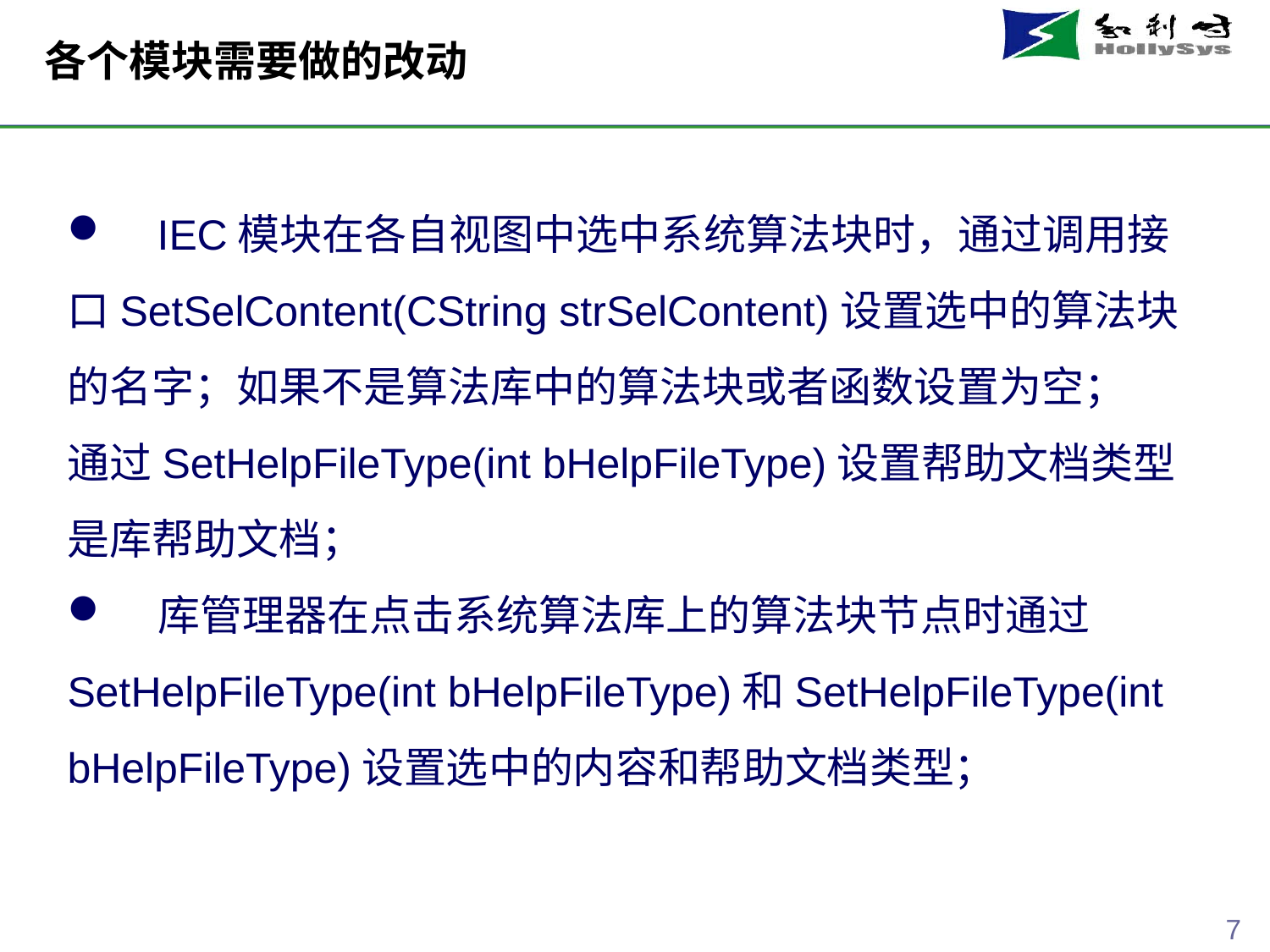

# 各个模块需要做的改动
    IEC模块在各自视图中选中系统算法块时，通过调用接口SetSelContent(CString strSelContent)设置选中的算法块的名字；如果不是算法库中的算法块或者函数设置为空；
通过SetHelpFileType(int bHelpFileType)设置帮助文档类型是库帮助文档；
    库管理器在点击系统算法库上的算法块节点时通过SetHelpFileType(int bHelpFileType)和SetHelpFileType(int bHelpFileType)设置选中的内容和帮助文档类型；